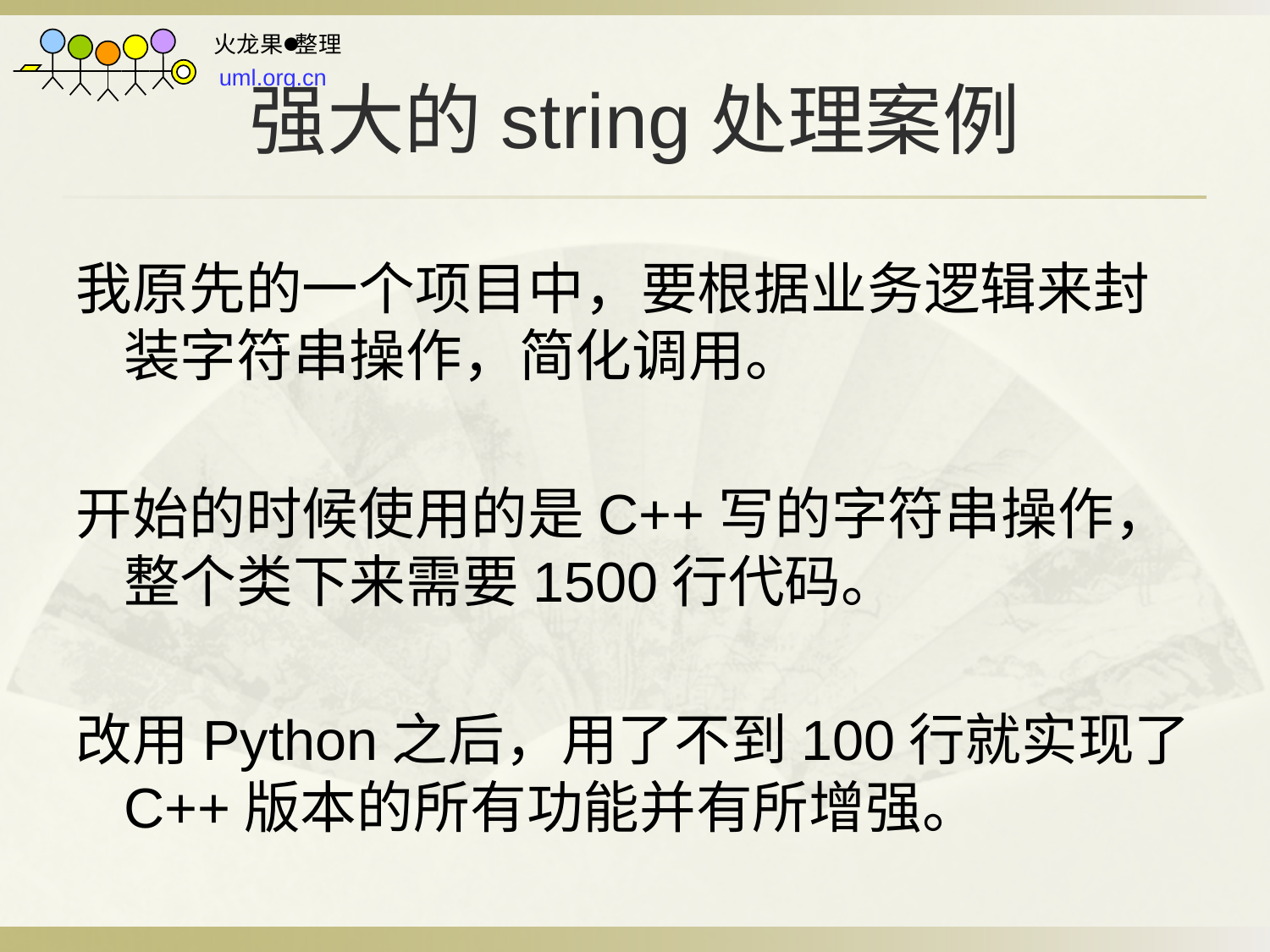

# 强大的string处理案例
我原先的一个项目中，要根据业务逻辑来封装字符串操作，简化调用。

开始的时候使用的是C++写的字符串操作，整个类下来需要1500行代码。

改用Python之后，用了不到100行就实现了C++版本的所有功能并有所增强。